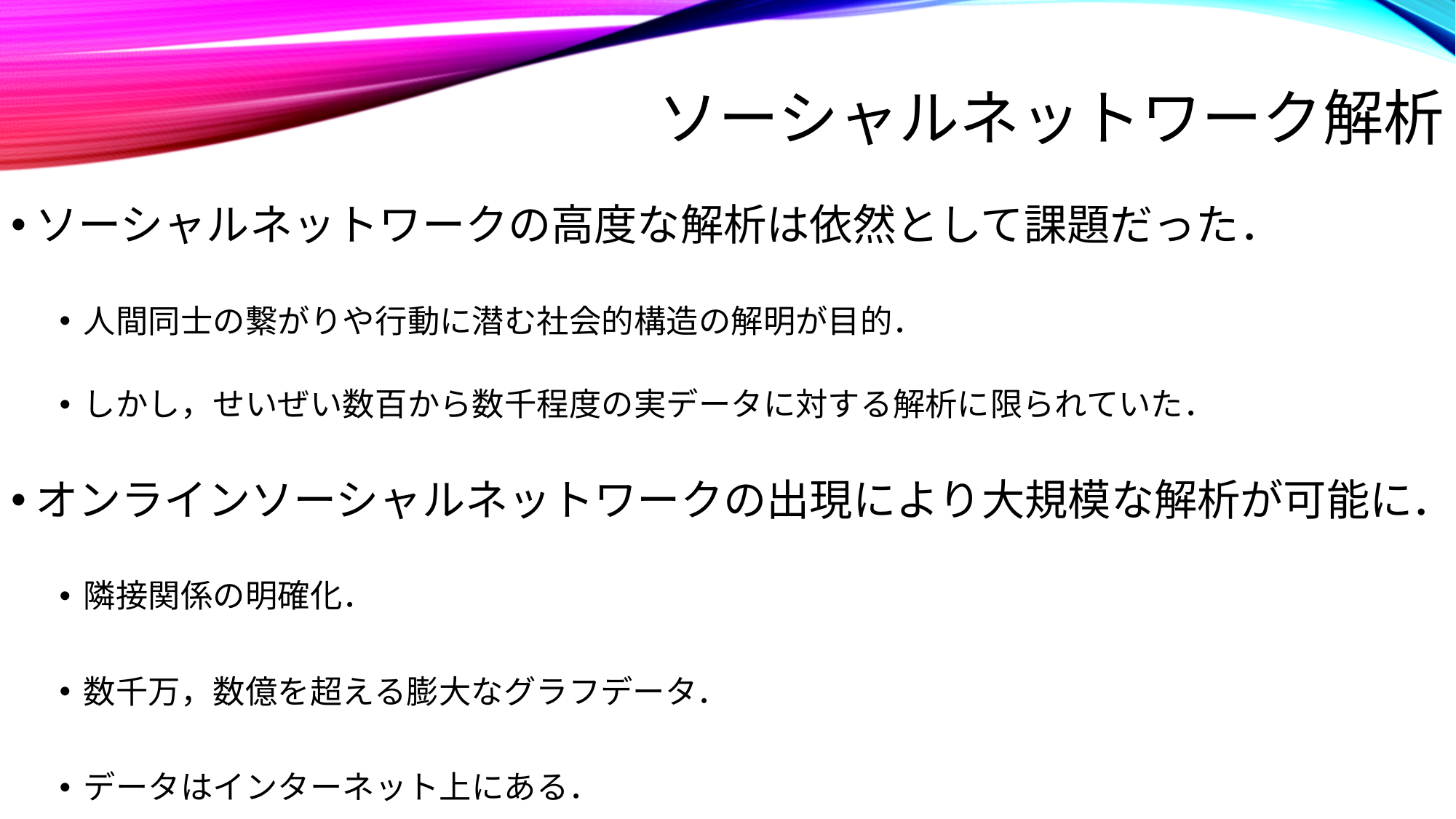

# ソーシャルネットワーク解析
ソーシャルネットワークの高度な解析は依然として課題だった．

人間同士の繋がりや行動に潜む社会的構造の解明が目的．

しかし，せいぜい数百から数千程度の実データに対する解析に限られていた．

オンラインソーシャルネットワークの出現により大規模な解析が可能に．

隣接関係の明確化．

数千万，数億を超える膨大なグラフデータ．

データはインターネット上にある．